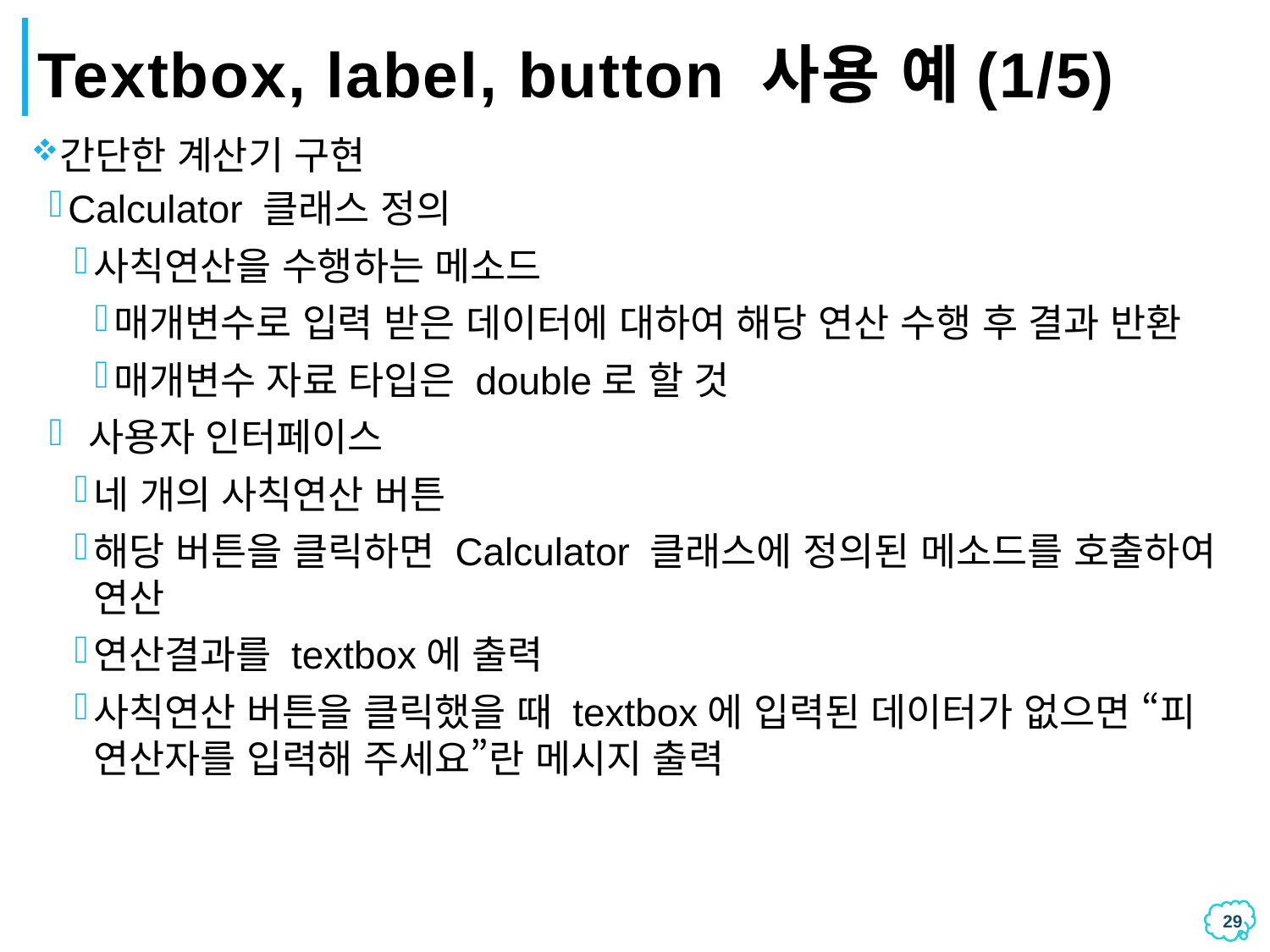

# Textbox, label, button 사용 예(1/5)
간단한 계산기 구현
Calculator 클래스 정의
사칙연산을 수행하는 메소드
매개변수로 입력 받은 데이터에 대하여 해당 연산 수행 후 결과 반환
매개변수 자료 타입은 double로 할 것
 사용자 인터페이스
네 개의 사칙연산 버튼
해당 버튼을 클릭하면 Calculator 클래스에 정의된 메소드를 호출하여 연산
연산결과를 textbox에 출력
사칙연산 버튼을 클릭했을 때 textbox에 입력된 데이터가 없으면 “피 연산자를 입력해 주세요”란 메시지 출력
29